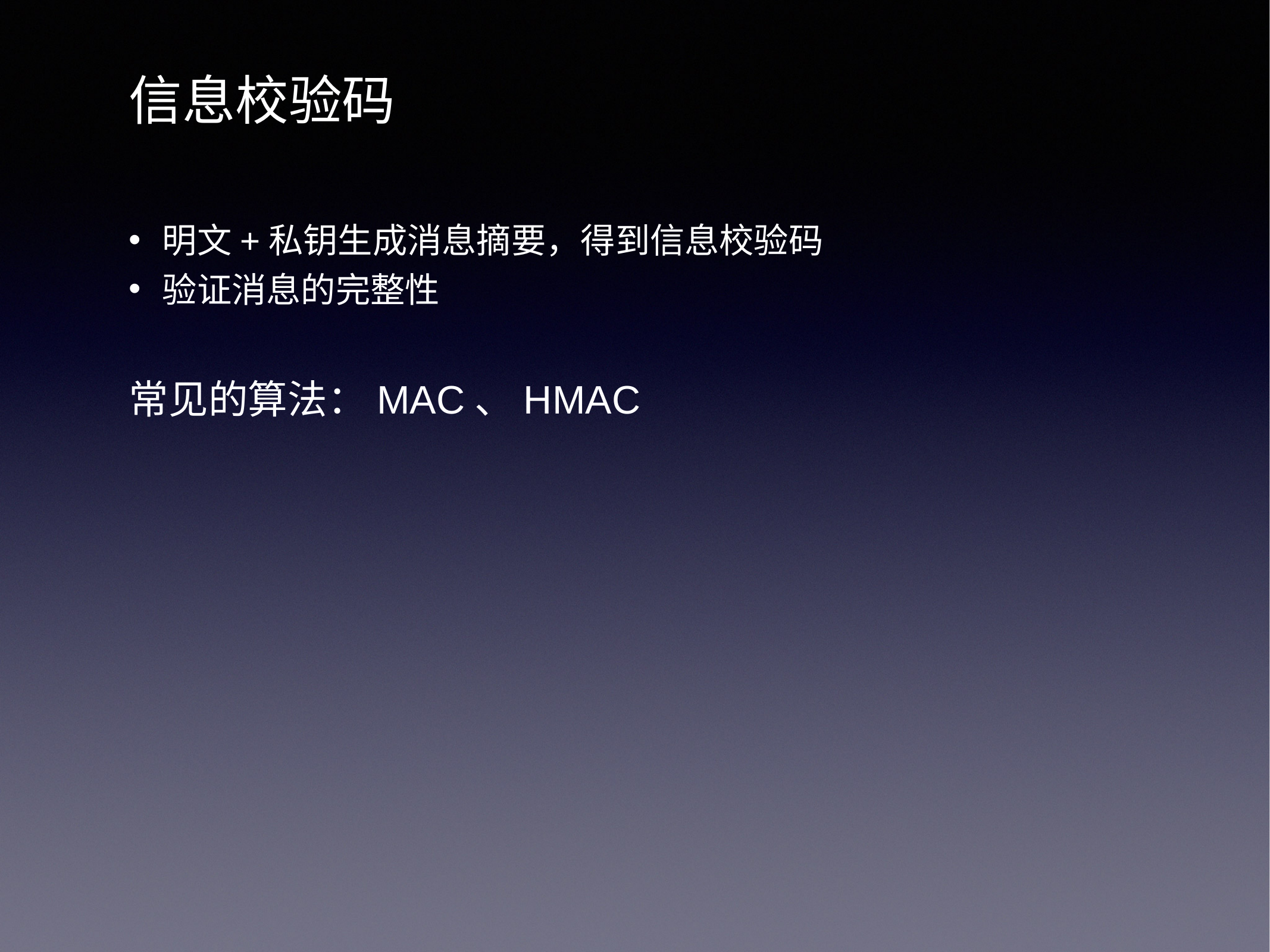

# 信息校验码
明文+私钥生成消息摘要，得到信息校验码
验证消息的完整性

常见的算法：MAC、HMAC